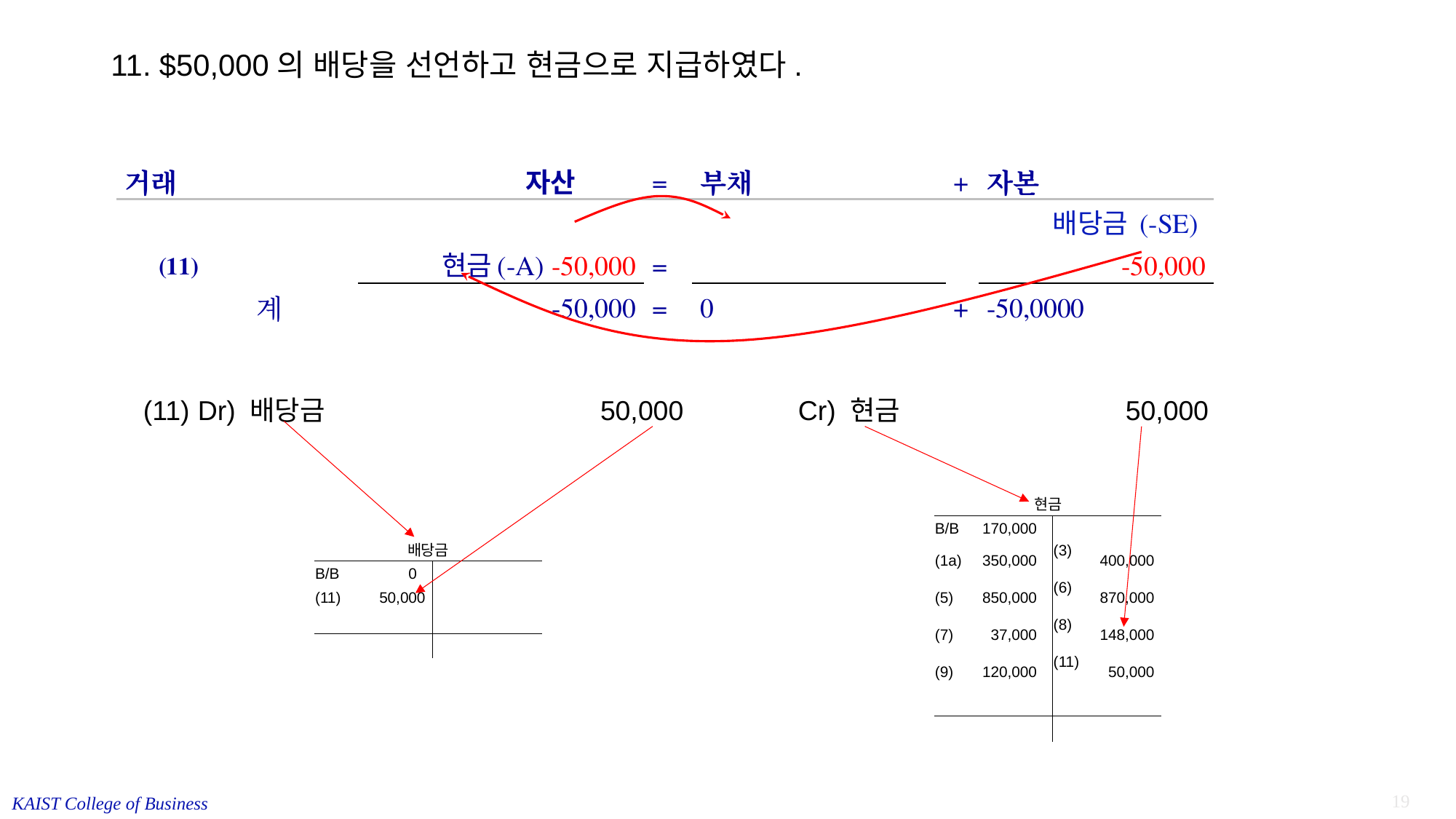

# 11. $50,000의 배당을 선언하고 현금으로 지급하였다.
|  |  |  |  |  |  |  |  |  |  |  |  |  |  |  |
| --- | --- | --- | --- | --- | --- | --- | --- | --- | --- | --- | --- | --- | --- | --- |
| 거래 |  |  |  |  |  | 자산 |  |  | = | 부채 | + | 자본 |  |  |
| (11) |  |  |  |  | 현금(-A) -50,000 |  |  |  | = |  |  | 배당금 (-SE) -50,000 |  |  |
|  |  |  |  | 계 | -50,000 |  |  |  | = | 0 | + | -50,0000 |  |  |
|  |  |  |  |  |  |  |  |  |  |  |  |  |  |  |

(11)	Dr) 배당금 	   	50,000      		Cr) 현금	 		50,000
| 현금 |  |  |  |
| --- | --- | --- | --- |
| B/B | 170,000 |  |  |
| (1a) | 350,000 | (3) | 400,000 |
| (5) | 850,000 | (6) | 870,000 |
| (7) | 37,000 | (8) | 148,000 |
| (9) | 120,000 | (11) | 50,000 |
|  |  |  |  |
|  |  |  |  |
| 배당금 |  |  |  |
| --- | --- | --- | --- |
| B/B | 0 |  |  |
| (11) | 50,000 |  |  |
|  |  |  |  |
|  |  |  |  |